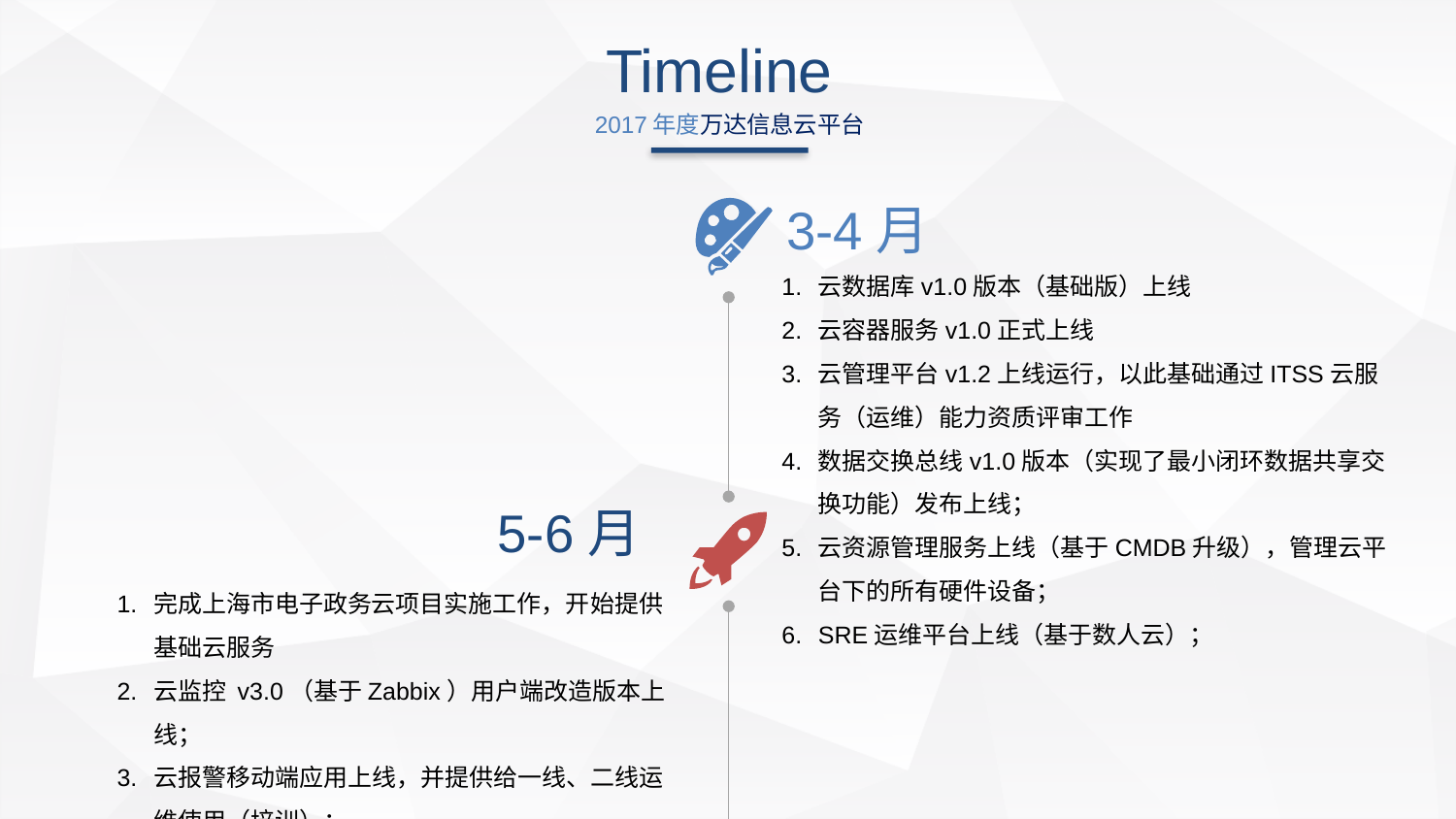

Timeline
2017年度万达信息云平台

3-4月

云数据库v1.0版本（基础版）上线
云容器服务v1.0正式上线
云管理平台v1.2上线运行，以此基础通过ITSS云服务（运维）能力资质评审工作
数据交换总线v1.0版本（实现了最小闭环数据共享交换功能）发布上线；
云资源管理服务上线（基于CMDB升级），管理云平台下的所有硬件设备；
SRE运维平台上线（基于数人云）；

5-6月

完成上海市电子政务云项目实施工作，开始提供基础云服务
云监控 v3.0（基于Zabbix）用户端改造版本上线；
云报警移动端应用上线，并提供给一线、二线运维使用（培训）；